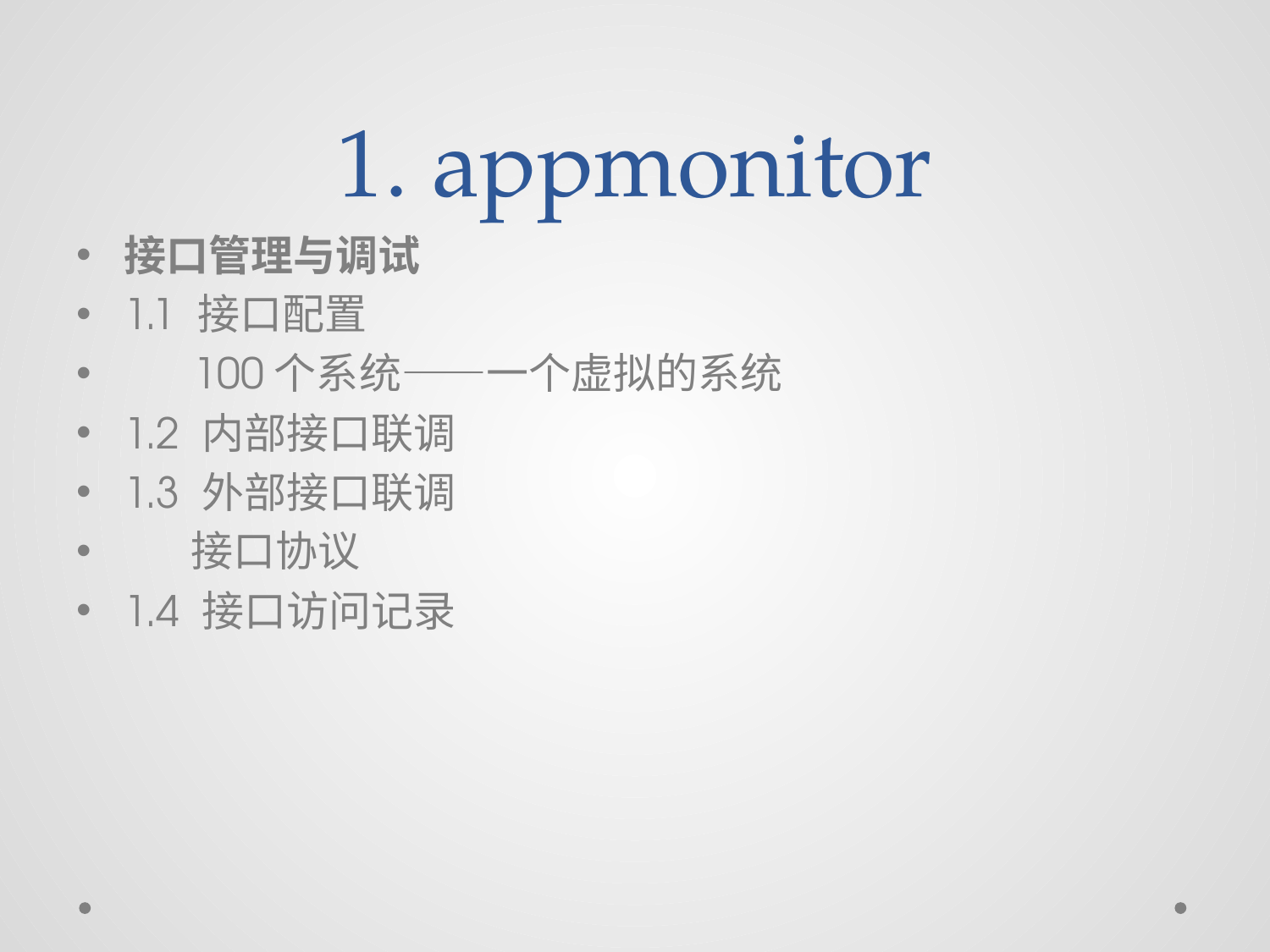

# 1. appmonitor
接口管理与调试
1.1 接口配置
      100个系统——一个虚拟的系统
1.2 内部接口联调
1.3 外部接口联调
      接口协议
1.4 接口访问记录